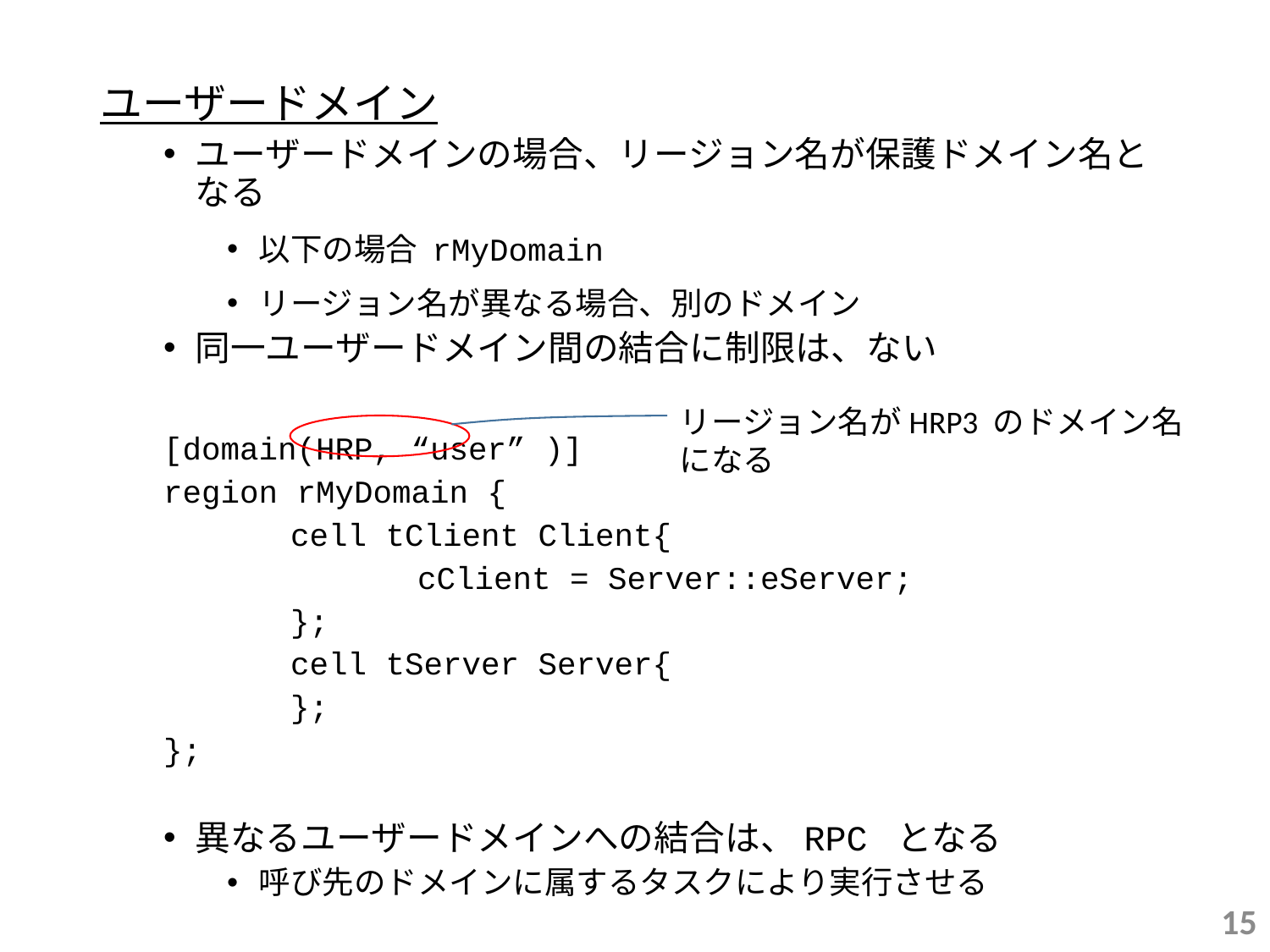

ユーザードメイン
ユーザードメインの場合、リージョン名が保護ドメイン名となる
以下の場合 rMyDomain
リージョン名が異なる場合、別のドメイン
同一ユーザードメイン間の結合に制限は、ない

[domain(HRP, “user” )]
region rMyDomain {
	cell tClient Client{
		cClient = Server::eServer;
	};
	cell tServer Server{
	};
};

異なるユーザードメインへの結合は、RPC となる
呼び先のドメインに属するタスクにより実行させる
リージョン名がHRP3 のドメイン名になる

15